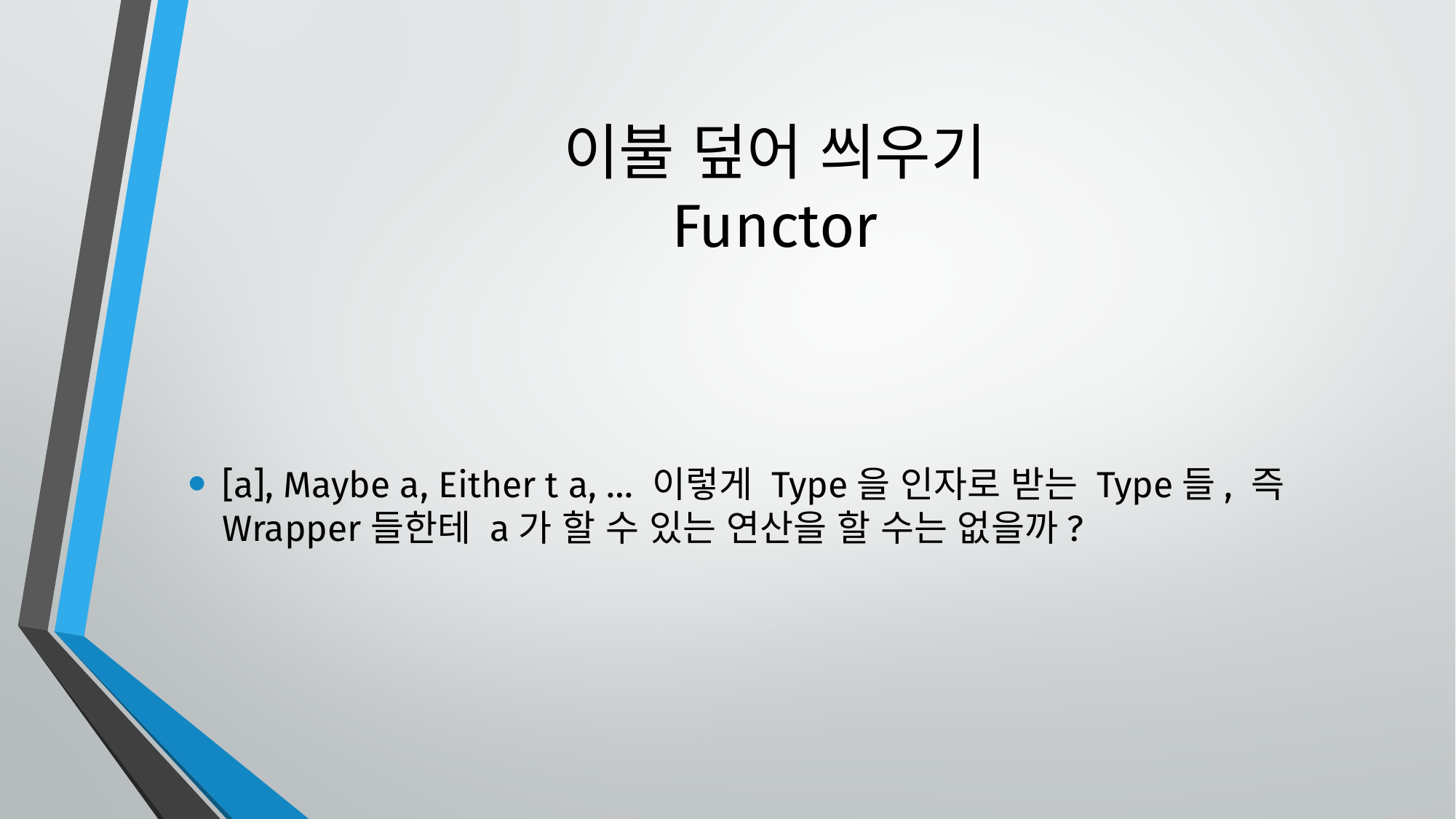

# 이불 덮어 씌우기 Functor
[a], Maybe a, Either t a, … 이렇게 Type을 인자로 받는 Type들, 즉 Wrapper들한테 a가 할 수 있는 연산을 할 수는 없을까?